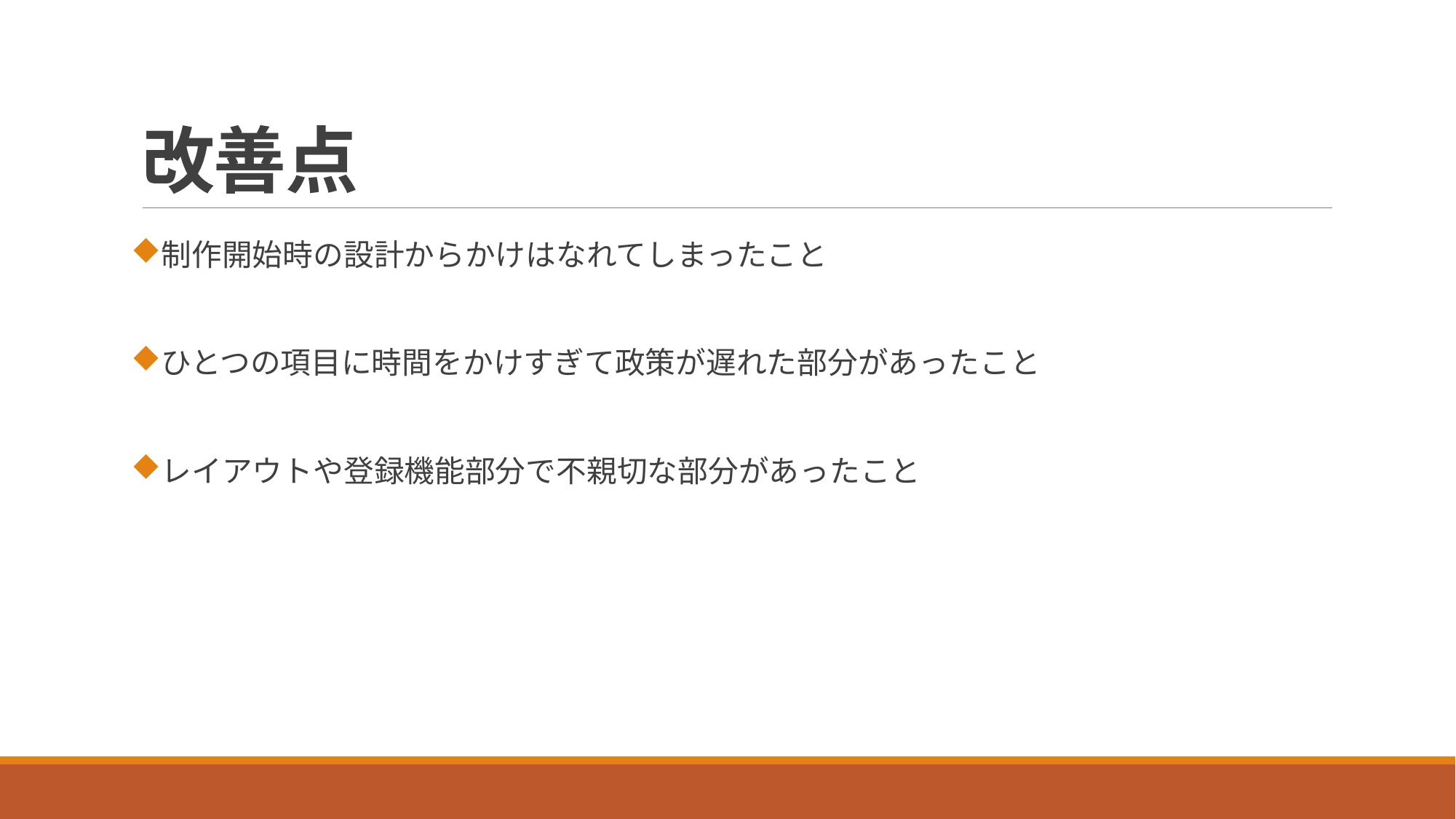

# 改善点
制作開始時の設計からかけはなれてしまったこと

ひとつの項目に時間をかけすぎて政策が遅れた部分があったこと

レイアウトや登録機能部分で不親切な部分があったこと